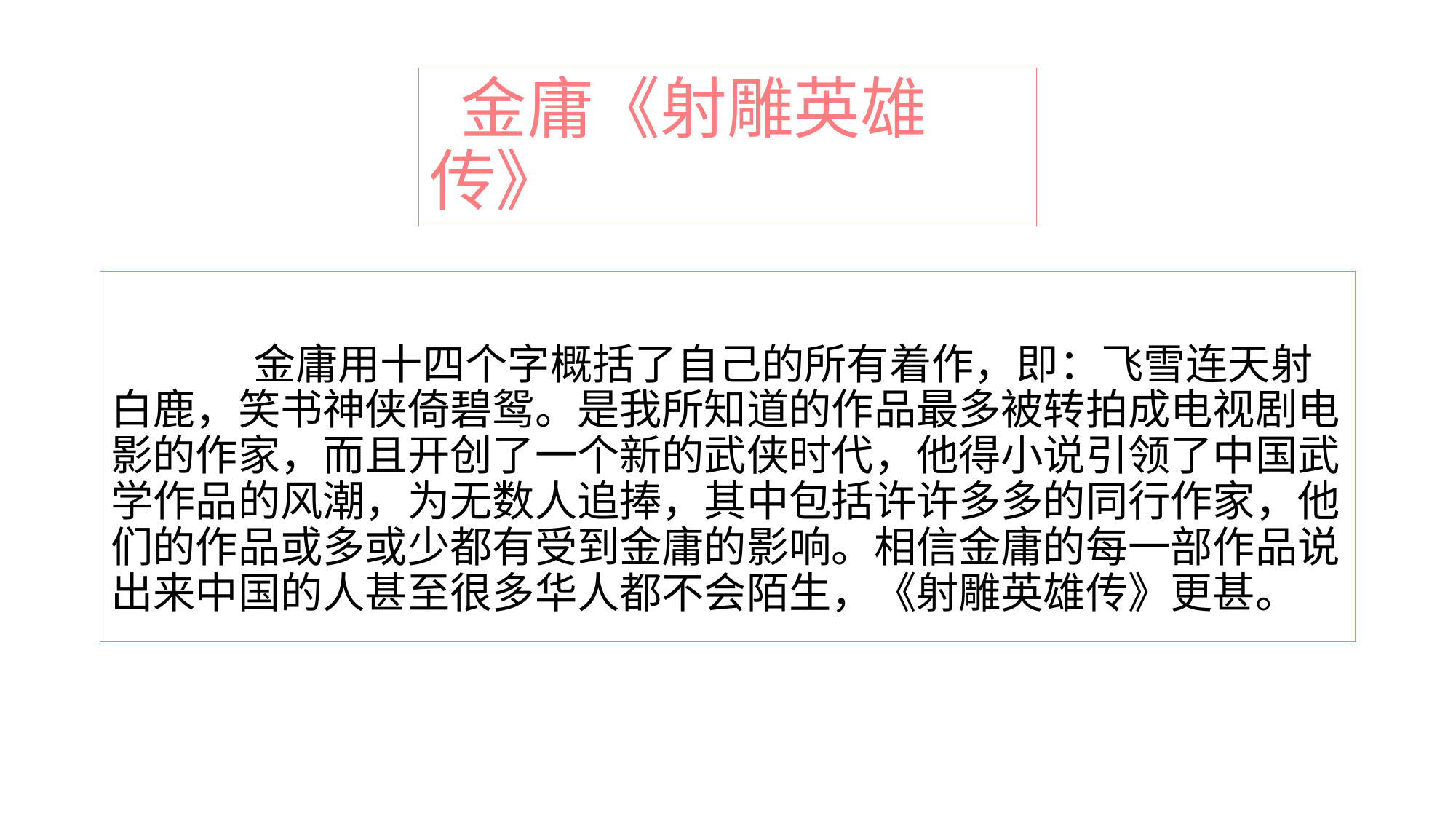

# 金庸《射雕英雄传》

              金庸用十四个字概括了自己的所有着作，即：飞雪连天射白鹿，笑书神侠倚碧鸳。是我所知道的作品最多被转拍成电视剧电影的作家，而且开创了一个新的武侠时代，他得小说引领了中国武学作品的风潮，为无数人追捧，其中包括许许多多的同行作家，他们的作品或多或少都有受到金庸的影响。相信金庸的每一部作品说出来中国的人甚至很多华人都不会陌生，《射雕英雄传》更甚。